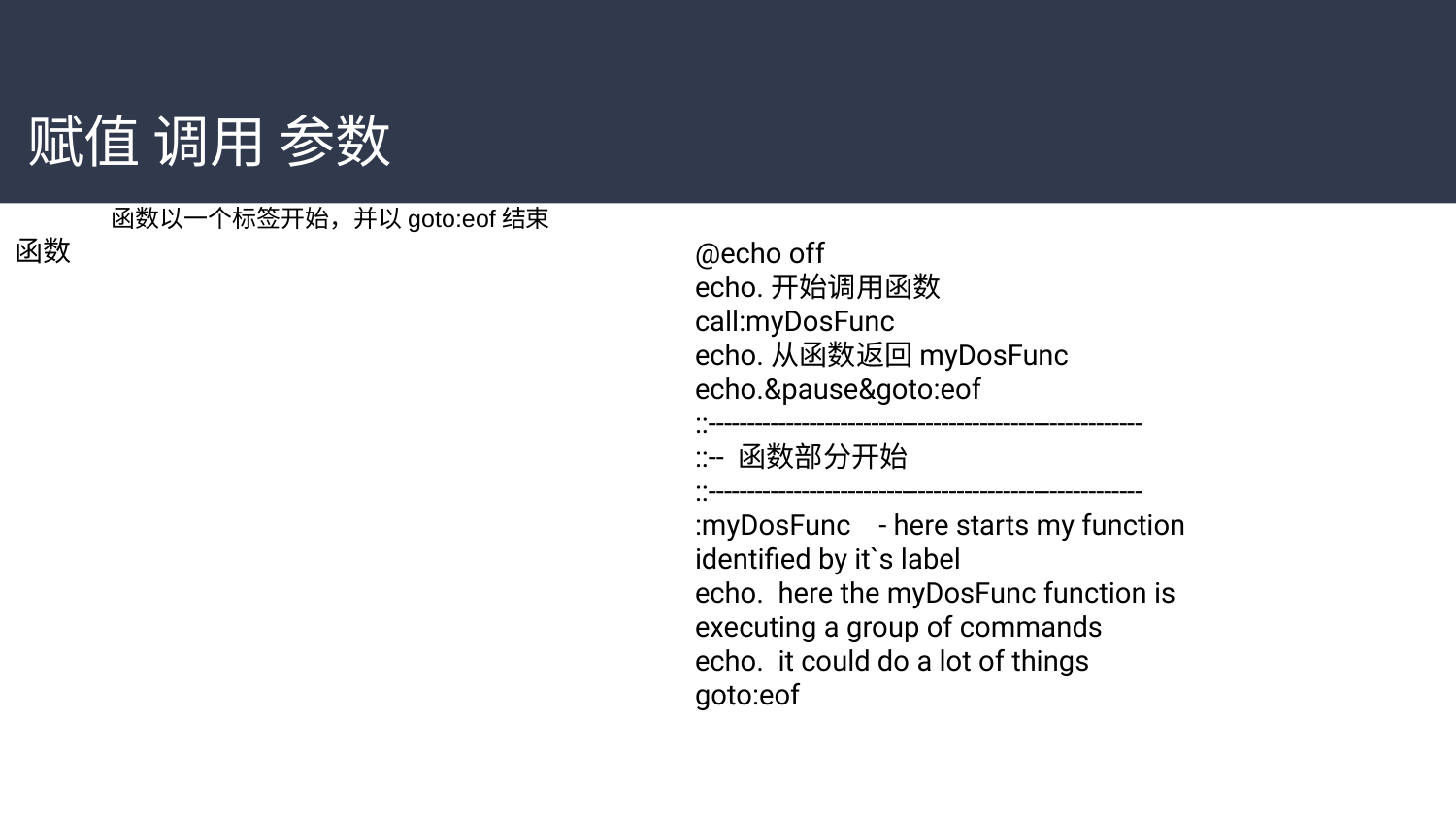

# 赋值 调用 参数

函数以一个标签开始，并以goto:eof结束
函数
@echo off
echo.开始调用函数
call:myDosFunc
echo.从函数返回myDosFunc
echo.&pause&goto:eof
::--------------------------------------------------------
::-- 函数部分开始
::--------------------------------------------------------
:myDosFunc    - here starts my function identified by it`s label
echo.  here the myDosFunc function is executing a group of commands
echo.  it could do a lot of things
goto:eof